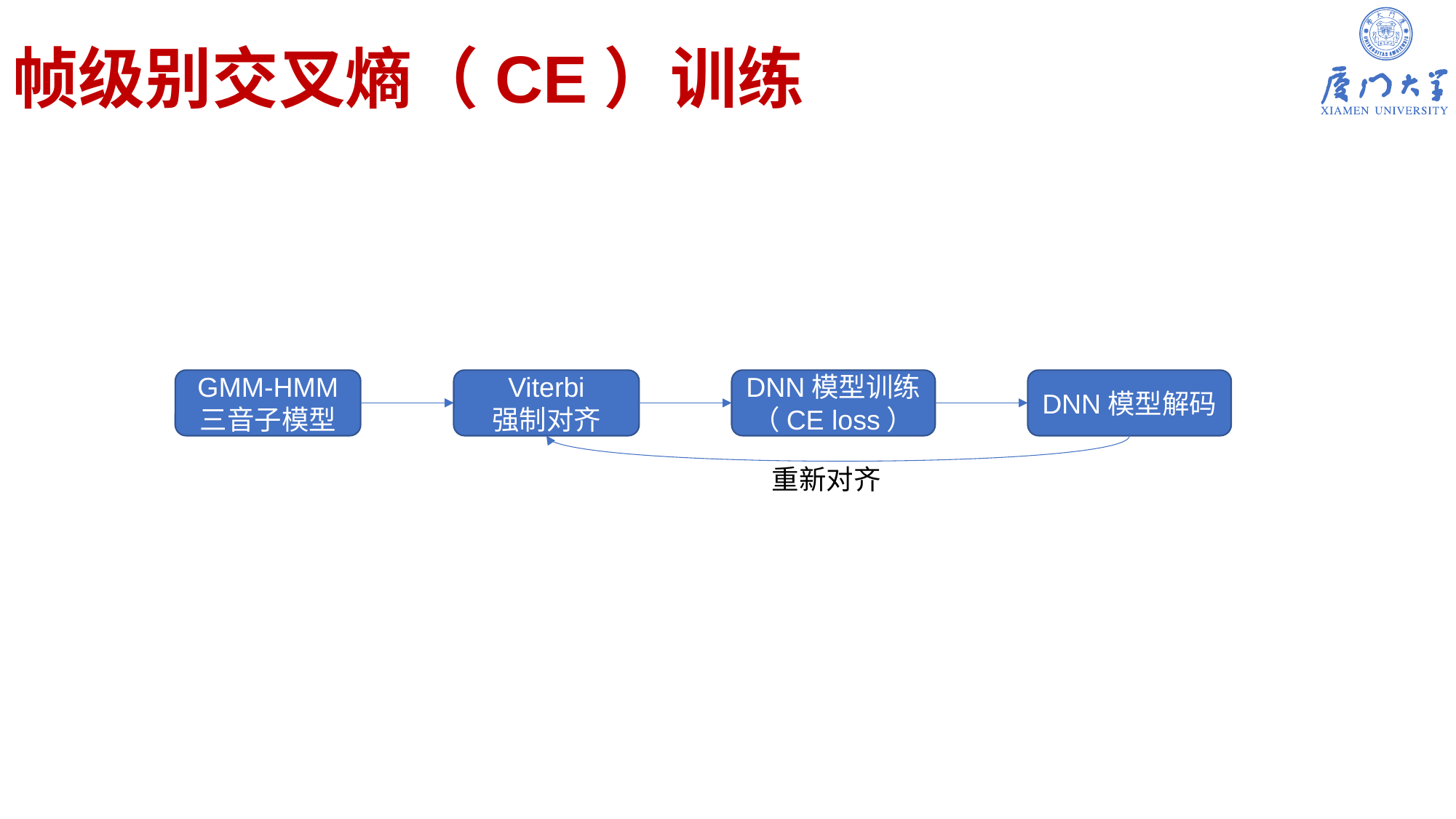

# 帧级别交叉熵（CE）训练
DNN模型解码
Viterbi
强制对齐
DNN模型训练（CE loss）
GMM-HMM
三音子模型
重新对齐